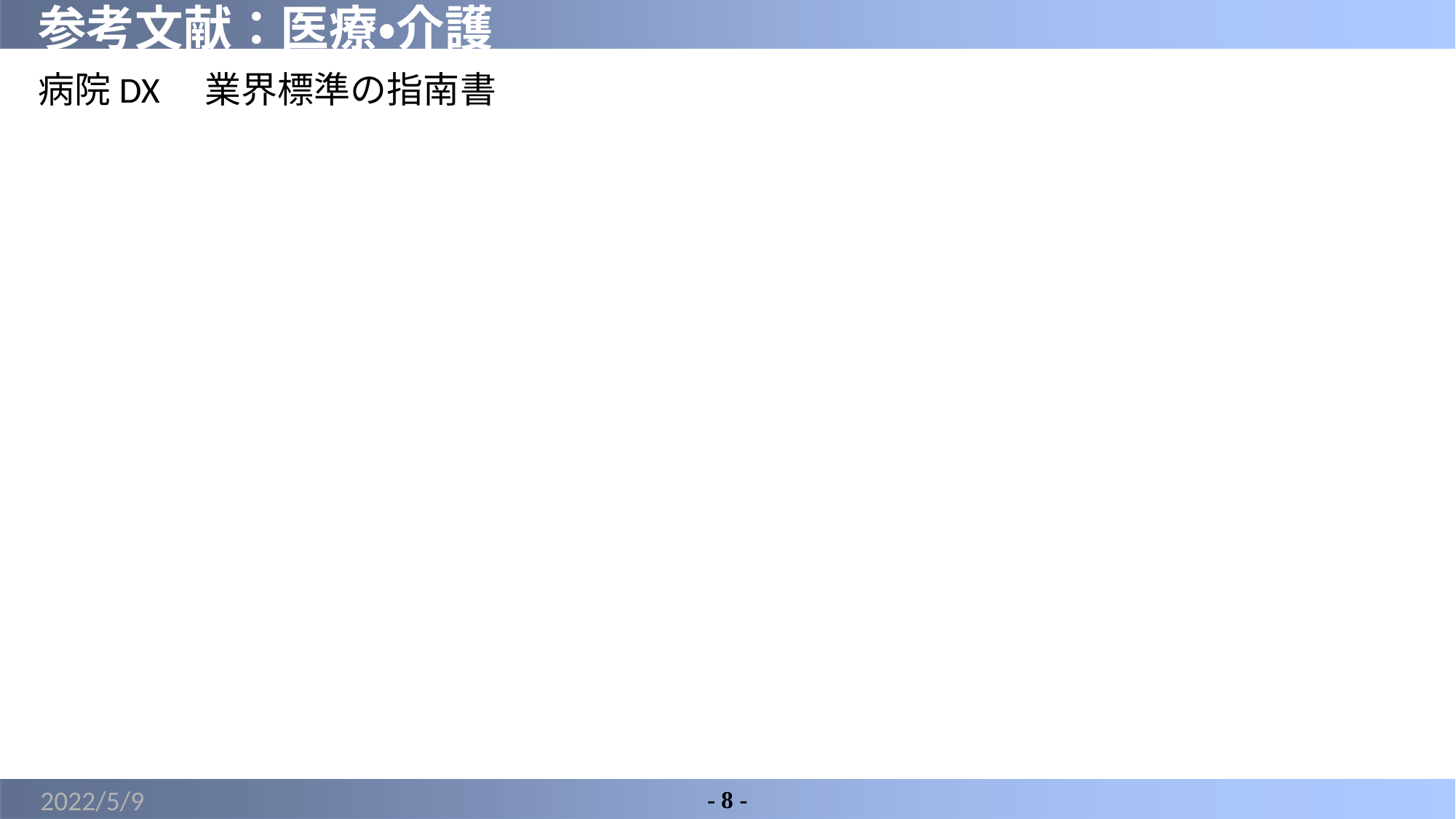

# 参考文献：医療・介護
病院DX　業界標準の指南書
2022/5/9
- 8 -